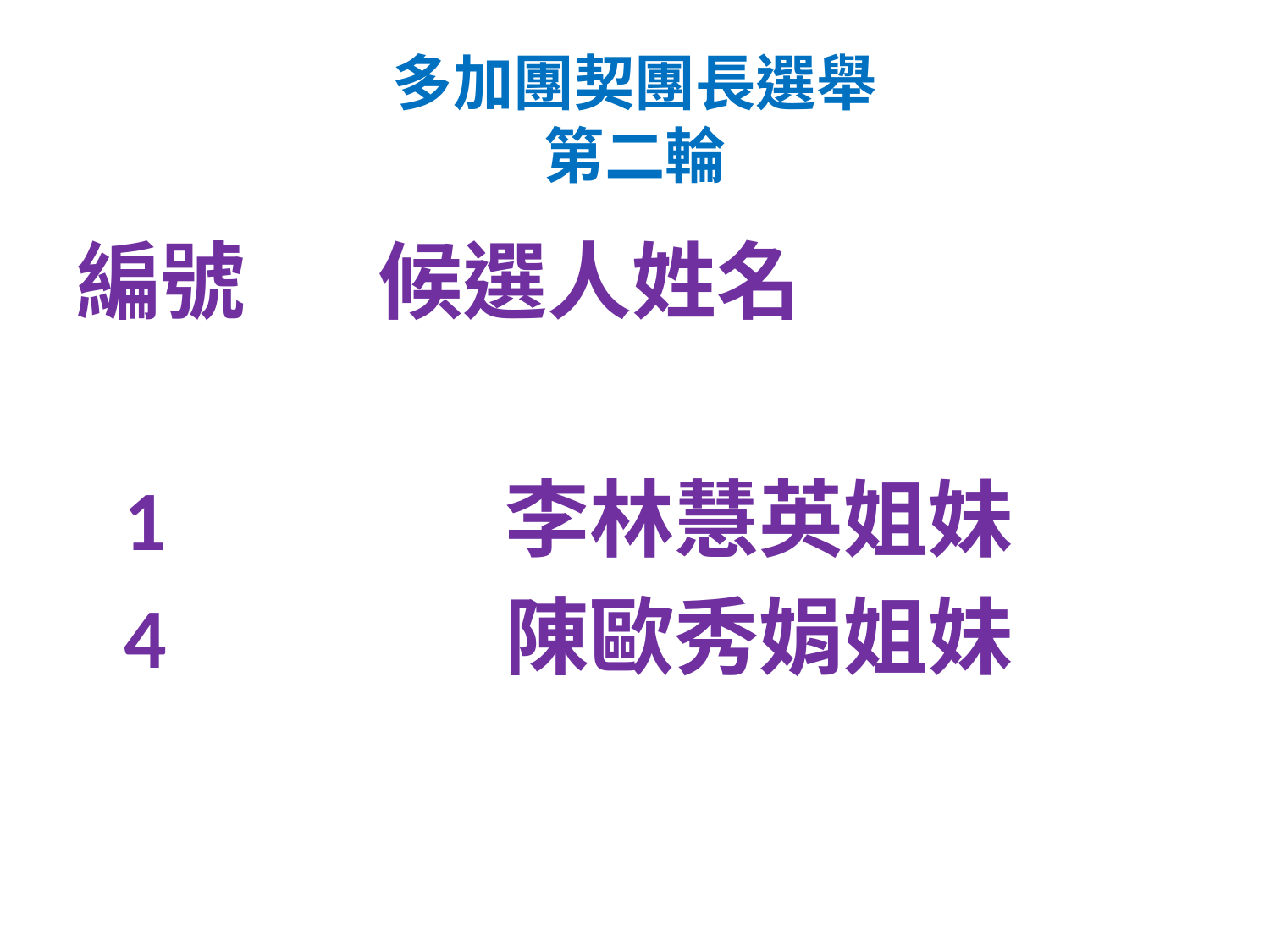

# 多加團契團長選舉 第二輪
編號		候選人姓名

	1			李林慧英姐妹
	4			陳歐秀娟姐妹